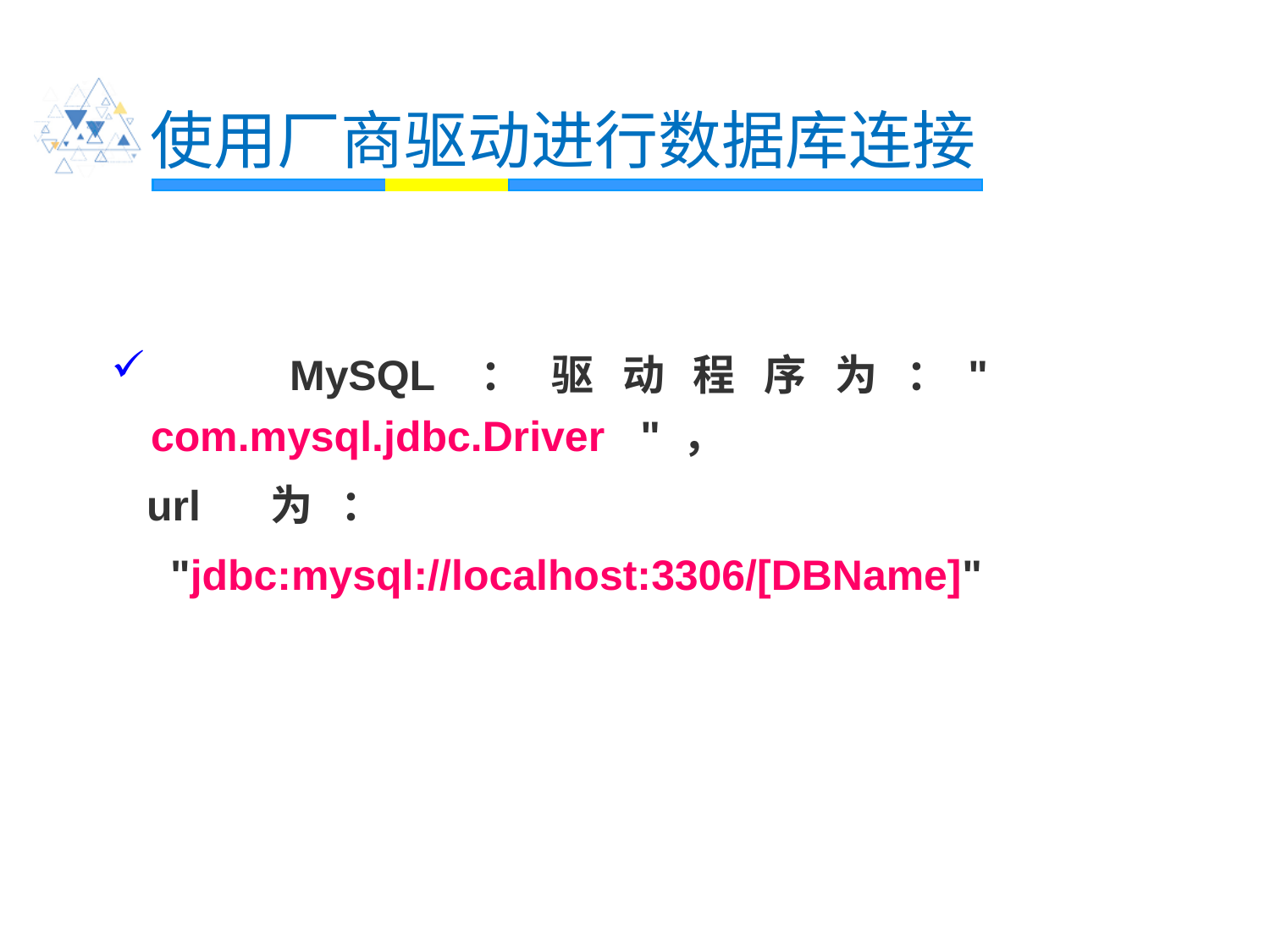

# 使用厂商驱动进行数据库连接

 	 MySQL   ：   驱   动   程   序   为   ： "    com.mysql.jdbc.Driver   " ，
   url     为   ：
     "jdbc:mysql://localhost:3306/[DBName]"